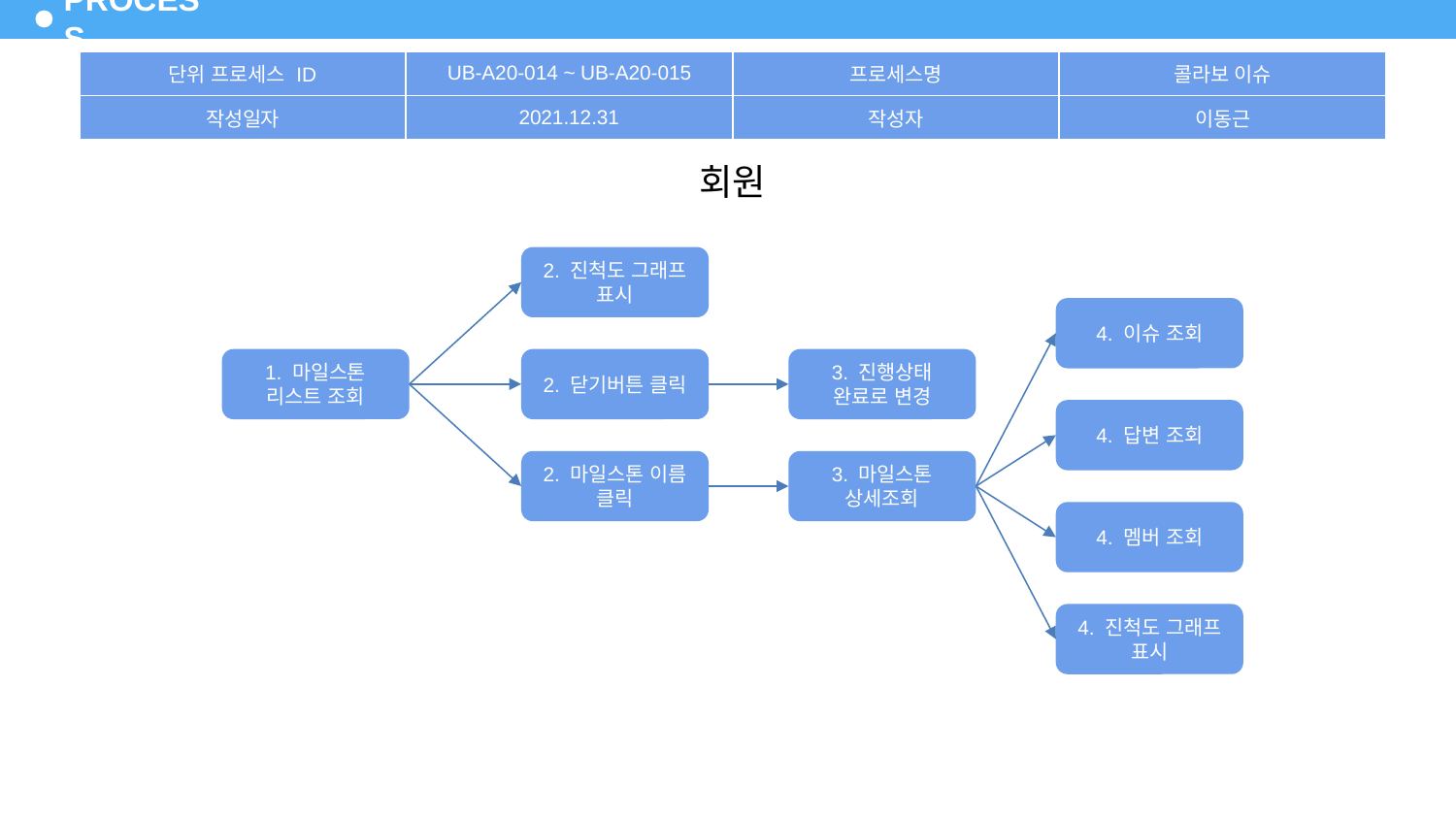

# PROCESS
| 단위 프로세스 ID | UB-A20-014 ~ UB-A20-015 | 프로세스명 | 콜라보 이슈 |
| --- | --- | --- | --- |
| 작성일자 | 2021.12.31 | 작성자 | 이동근 |
회원
2. 진척도 그래프 표시
4. 이슈 조회
1. 마일스톤 리스트 조회
2. 닫기버튼 클릭
3. 진행상태 완료로 변경
4. 답변 조회
2. 마일스톤 이름 클릭
3. 마일스톤 상세조회
4. 멤버 조회
4. 진척도 그래프 표시